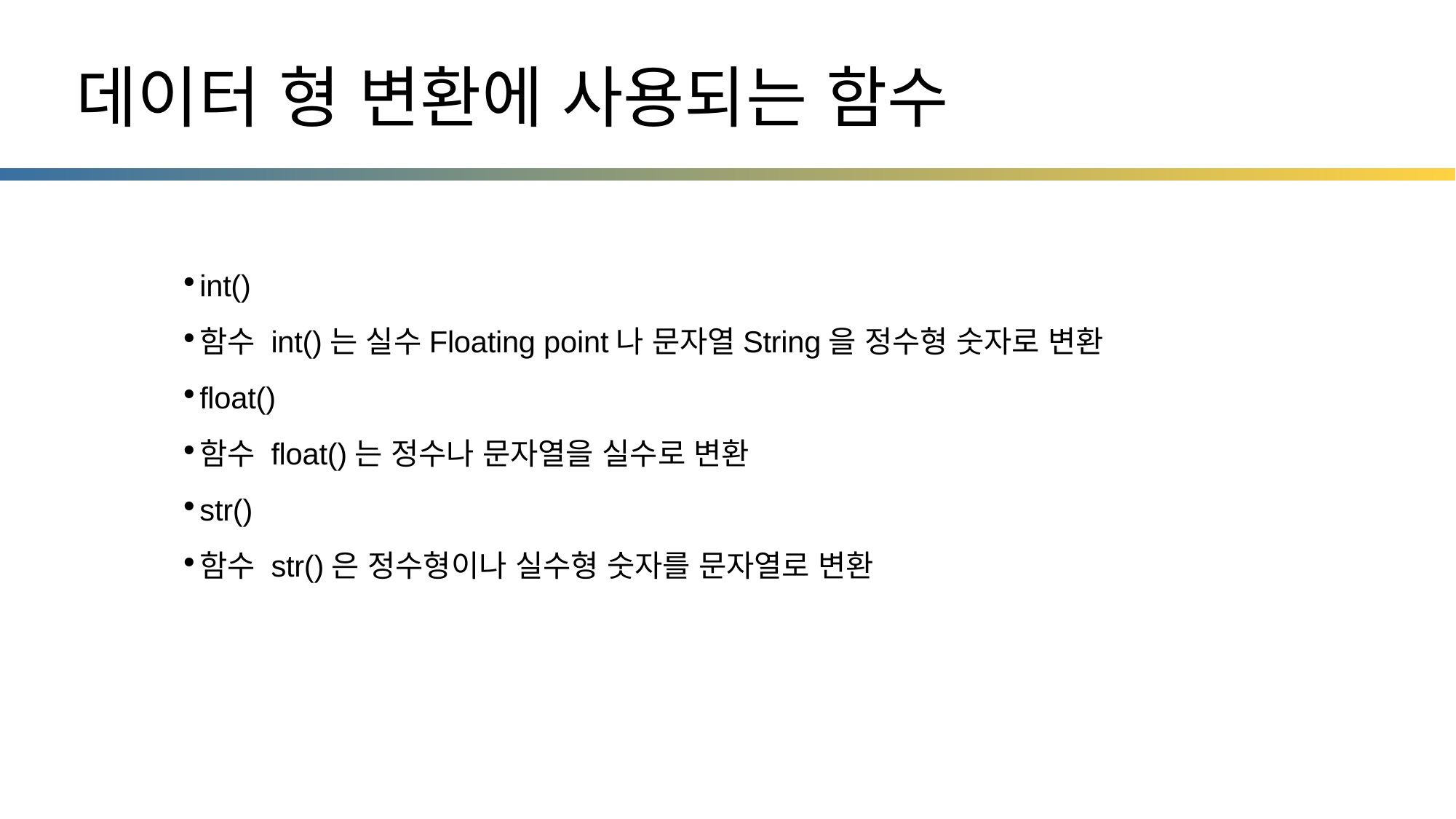

# 데이터 형 변환에 사용되는 함수
int()
함수 int()는 실수Floating point나 문자열String을 정수형 숫자로 변환
float()
함수 float()는 정수나 문자열을 실수로 변환
str()
함수 str()은 정수형이나 실수형 숫자를 문자열로 변환